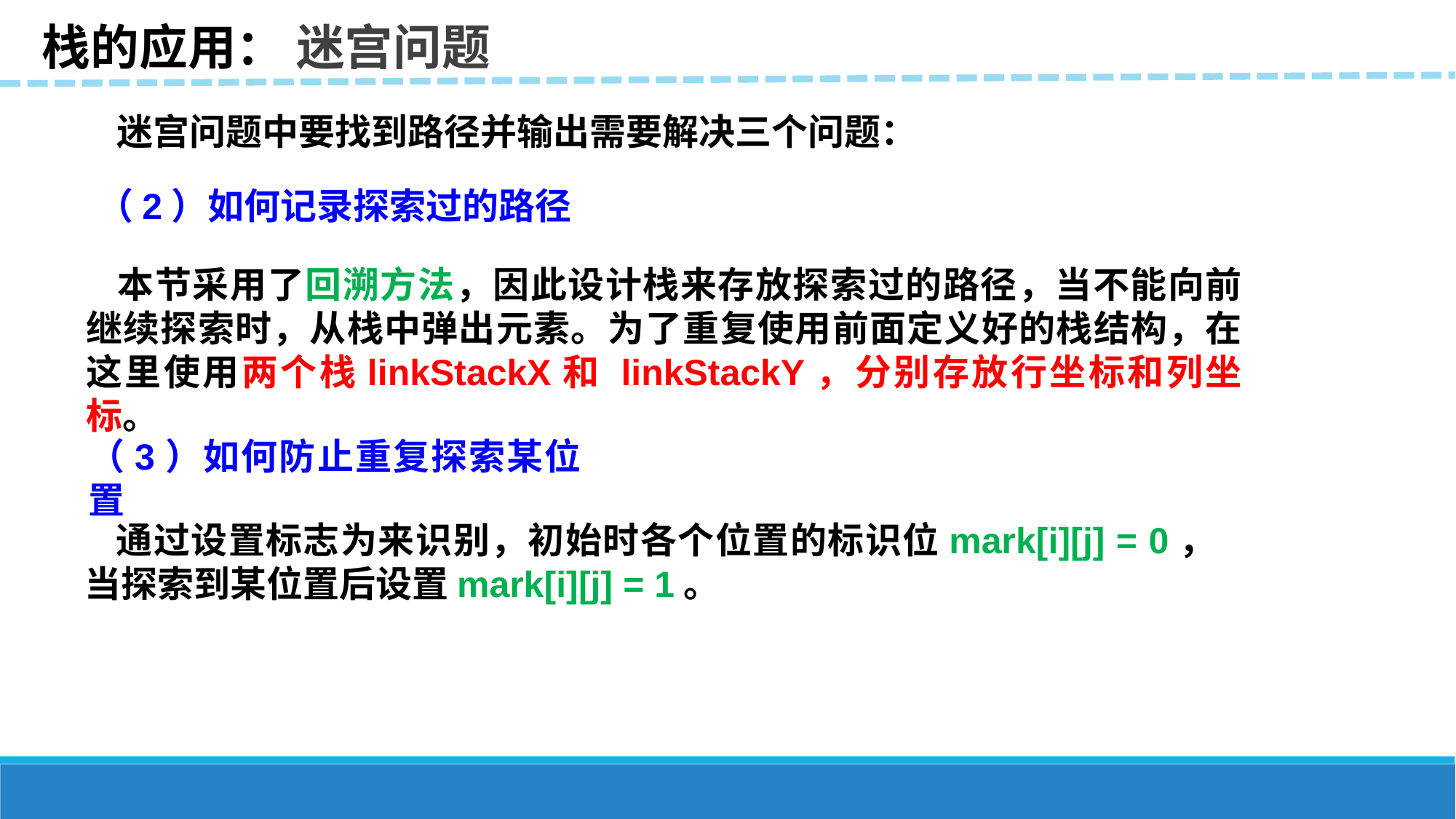

栈的应用： 迷宫问题
迷宫问题中要找到路径并输出需要解决三个问题：
（2）如何记录探索过的路径
本节采用了回溯方法，因此设计栈来存放探索过的路径，当不能向前继续探索时，从栈中弹出元素。为了重复使用前面定义好的栈结构，在这里使用两个栈linkStackX和 linkStackY，分别存放行坐标和列坐标。
（3）如何防止重复探索某位置
通过设置标志为来识别，初始时各个位置的标识位mark[i][j] = 0，当探索到某位置后设置mark[i][j] = 1。